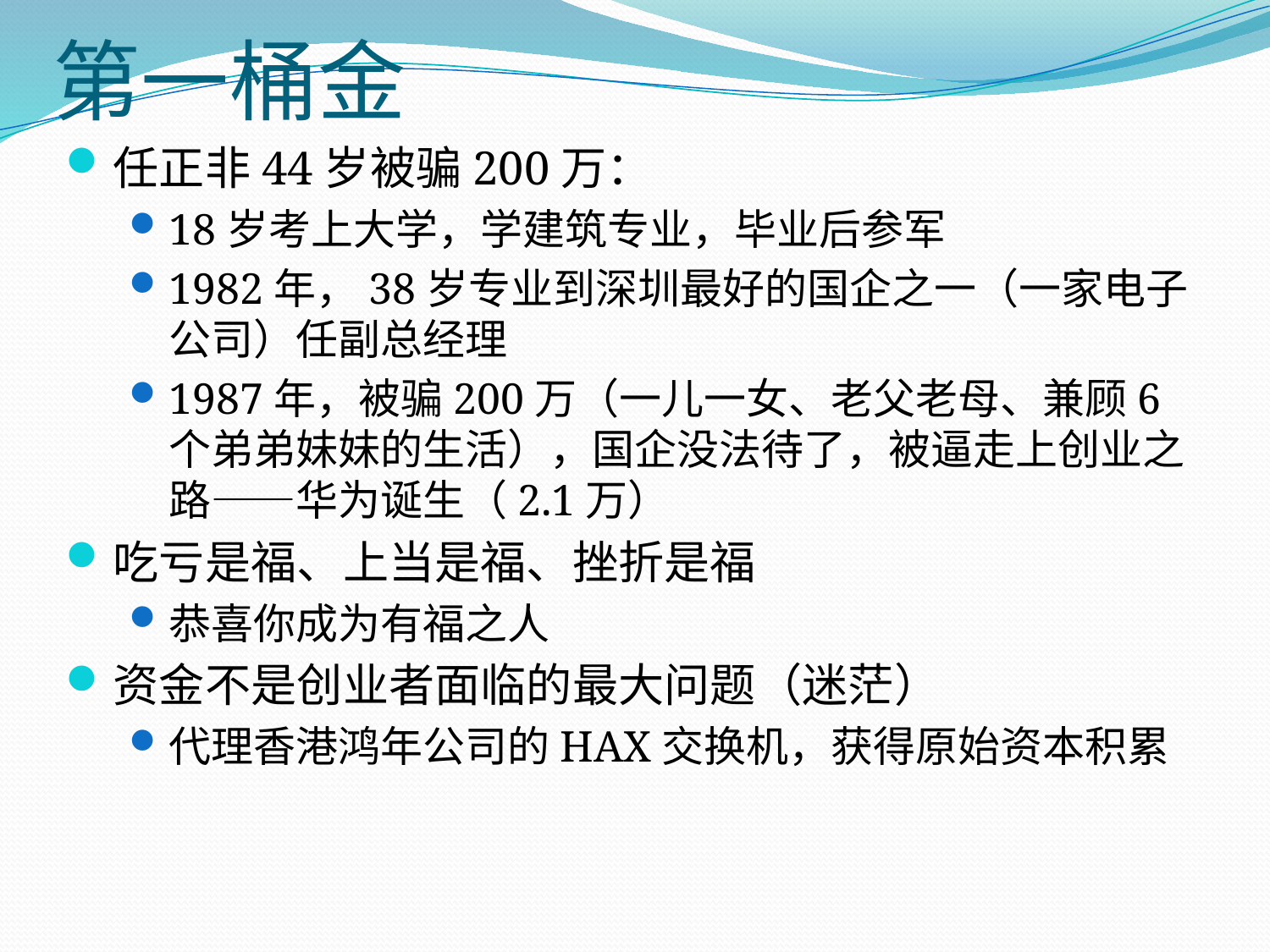

# 第一桶金
任正非44岁被骗200万：
18岁考上大学，学建筑专业，毕业后参军
1982年，38岁专业到深圳最好的国企之一（一家电子公司）任副总经理
1987年，被骗200万（一儿一女、老父老母、兼顾6个弟弟妹妹的生活），国企没法待了，被逼走上创业之路——华为诞生（2.1万）
吃亏是福、上当是福、挫折是福
恭喜你成为有福之人
资金不是创业者面临的最大问题（迷茫）
代理香港鸿年公司的HAX交换机，获得原始资本积累